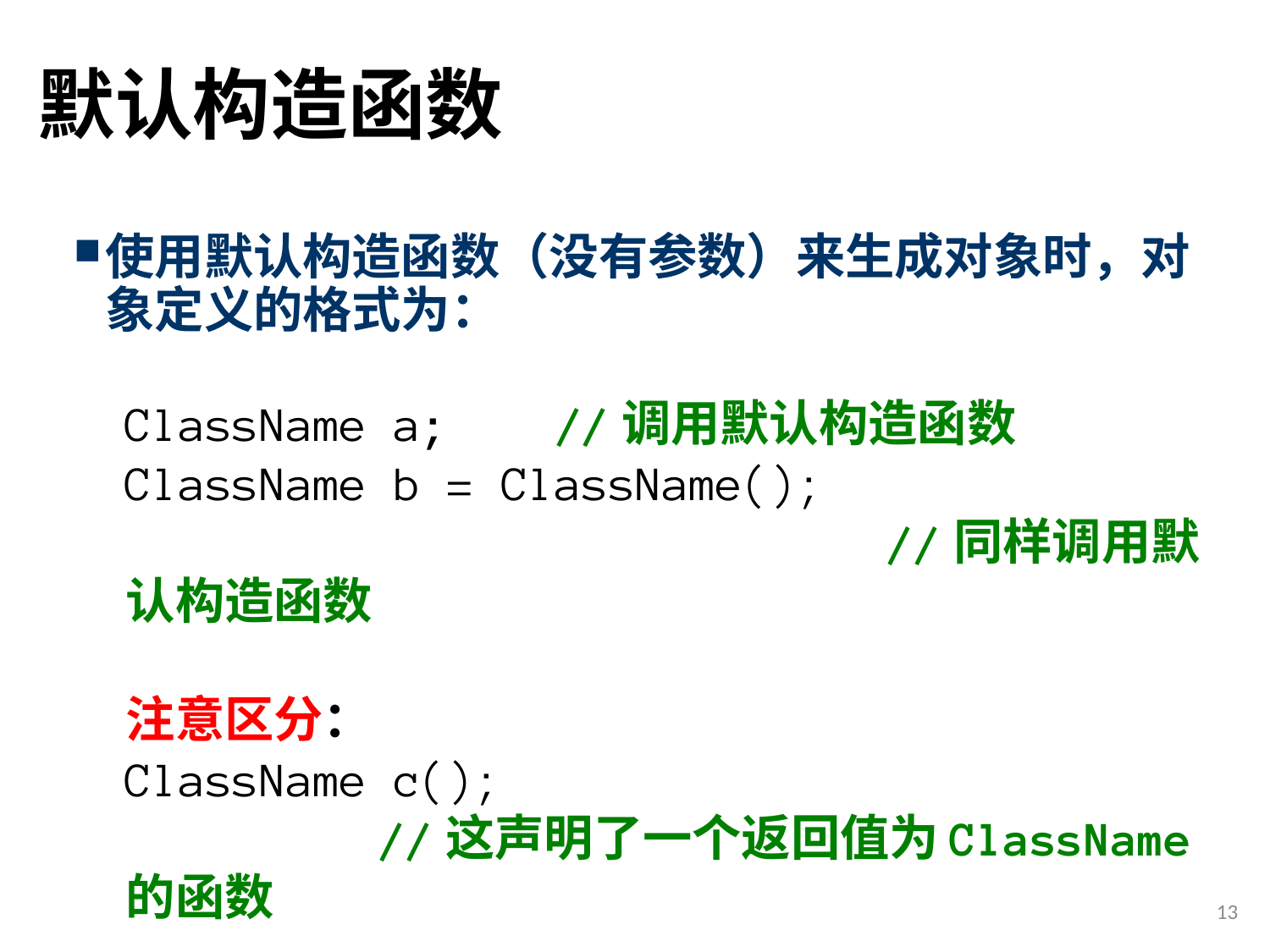

# 默认构造函数
使用默认构造函数（没有参数）来生成对象时，对象定义的格式为：

ClassName a;    //调用默认构造函数
ClassName b = ClassName();
						//同样调用默认构造函数

注意区分：
ClassName c();
		//这声明了一个返回值为ClassName的函数
13